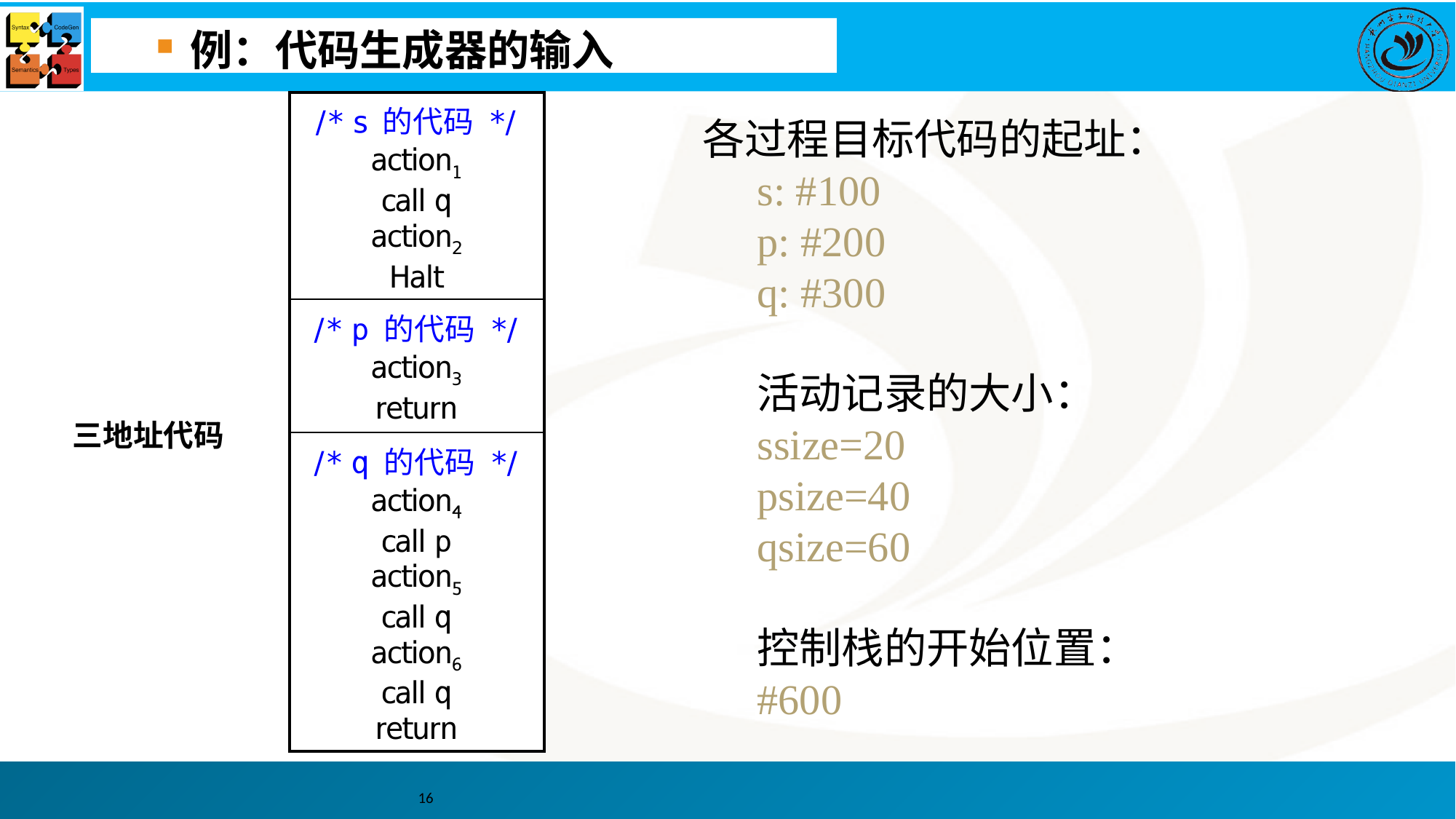

例：代码生成器的输入
| /\* s 的代码 \*/ action1 call q action2 Halt |
| --- |
| /\* p 的代码 \*/ action3 return |
| /\* q 的代码 \*/ action4 call p action5 call q action6 call q return |
各过程目标代码的起址：
s: #100
p: #200
q: #300

活动记录的大小：
ssize=20
psize=40
qsize=60

控制栈的开始位置：
#600
三地址代码
16
16